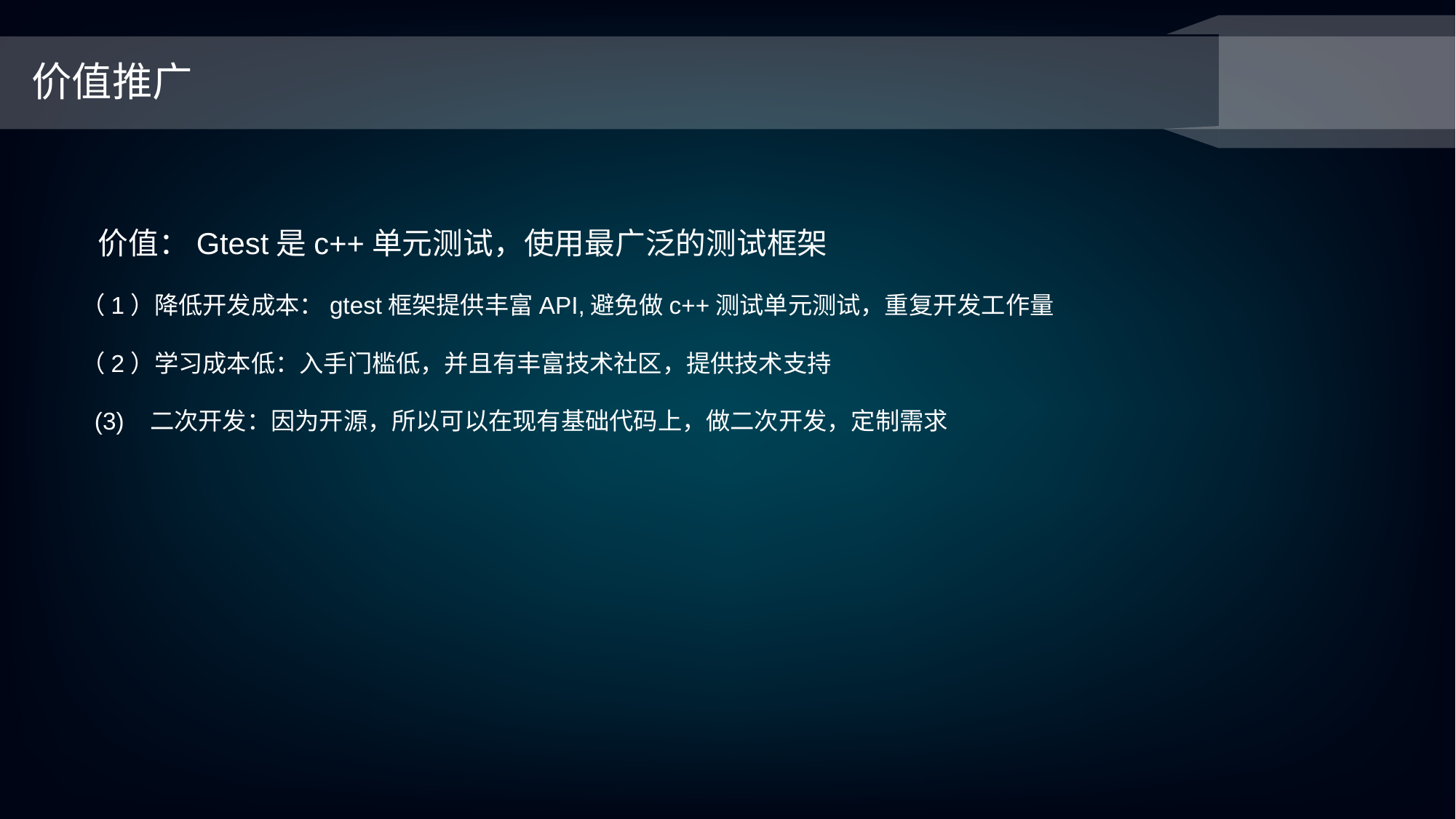

价值推广
  价值：Gtest是c++单元测试，使用最广泛的测试框架

（1）降低开发成本：gtest框架提供丰富API,避免做c++测试单元测试，重复开发工作量

（2）学习成本低：入手门槛低，并且有丰富技术社区，提供技术支持

  (3)   二次开发：因为开源，所以可以在现有基础代码上，做二次开发，定制需求